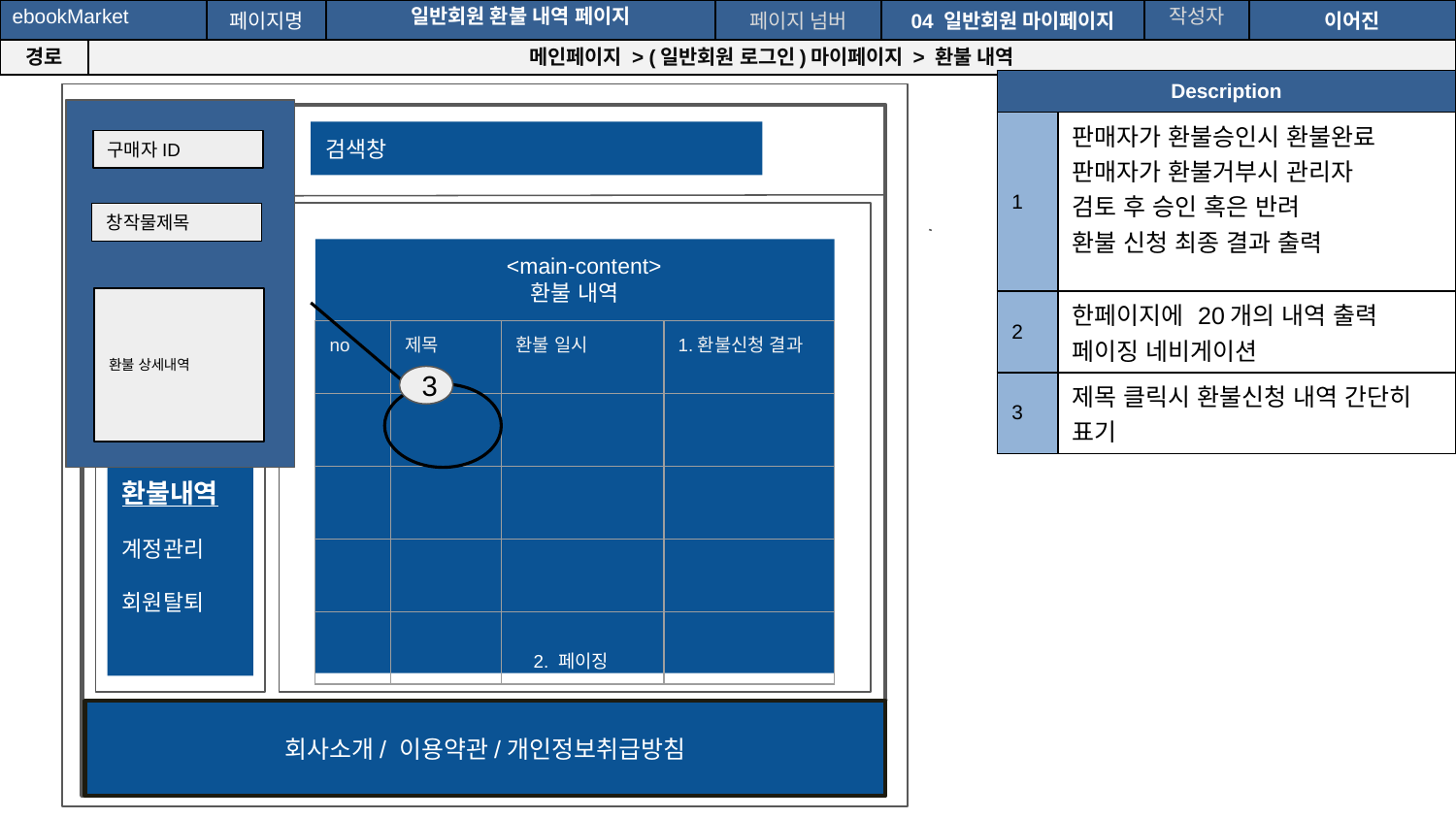

| ebookMarket |  | 페이지명 | 일반회원 환불 내역 페이지 | 페이지 넘버 | 04 일반회원 마이페이지 | 작성자 | 이어진 |
| --- | --- | --- | --- | --- | --- | --- | --- |
| 경로 | 메인페이지 > (일반회원 로그인)마이페이지 > 환불 내역 |  |  |  |  |  |  |
| Description |  |
| --- | --- |
| 1 | 판매자가 환불승인시 환불완료 판매자가 환불거부시 관리자 검토 후 승인 혹은 반려 환불 신청 최종 결과 출력 |
| 2 | 한페이지에 20개의 내역 출력 페이징 네비게이션 |
| 3 | 제목 클릭시 환불신청 내역 간단히 표기 |

 LOGO

검색창
구매자ID

창작물제목
회원 정보
로그아웃
                            <main-content>
환불 내역

환불 상세내역
마이페이지

구매내역
-다운로드
-환불신청

환불내역

계정관리

회원탈퇴

| no | 제목 | 환불 일시 | 1.환불신청 결과 |
| --- | --- | --- | --- |
|  |  |  |  |
|  |  |  |  |
|  |  |  |  |
|  |  |  |  |
3

                                        2. 페이징
회사소개/ 이용약관/개인정보취급방침